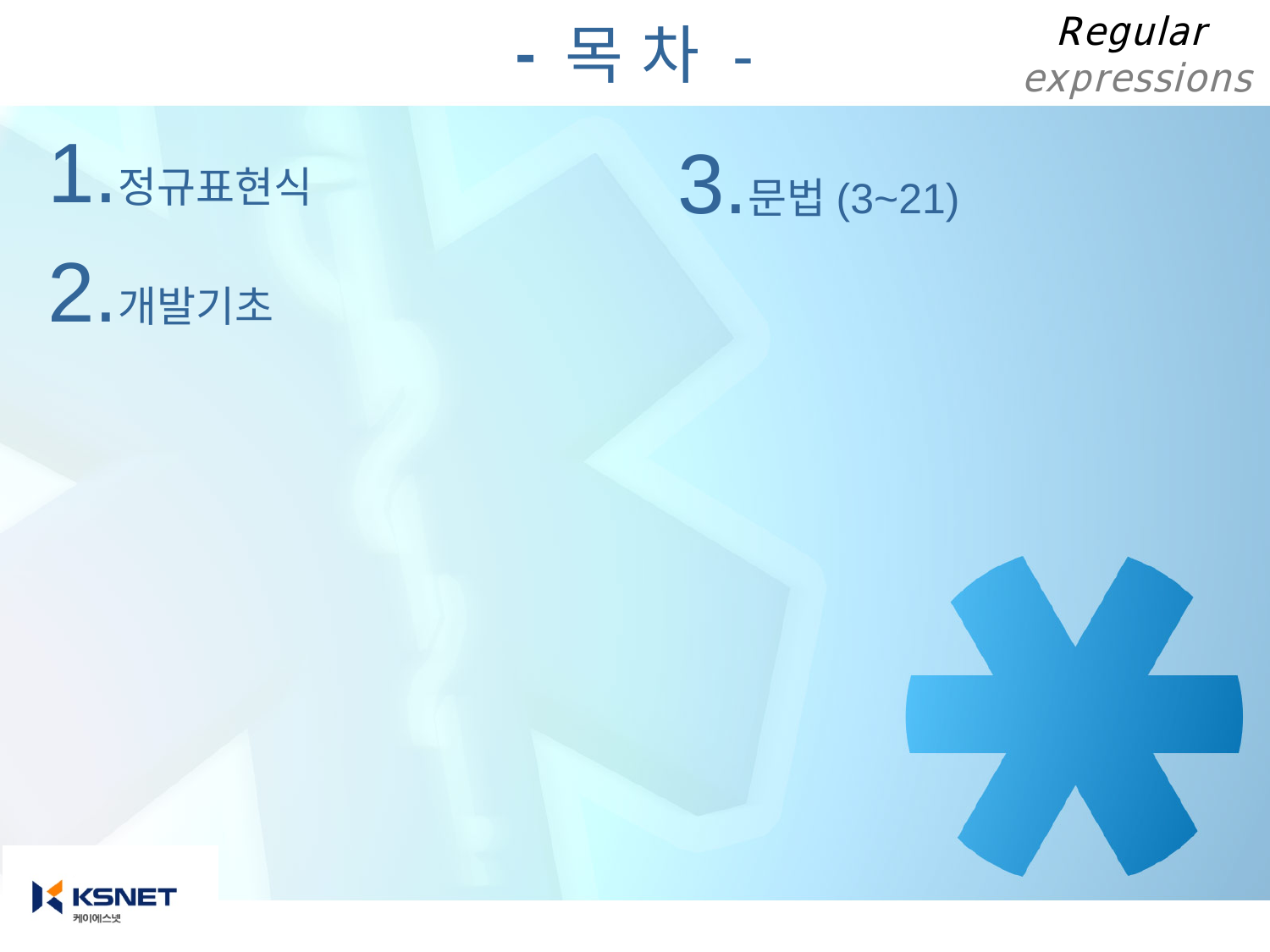

# - 목 차 -

정규표현식

개발기초

문법(3~21)